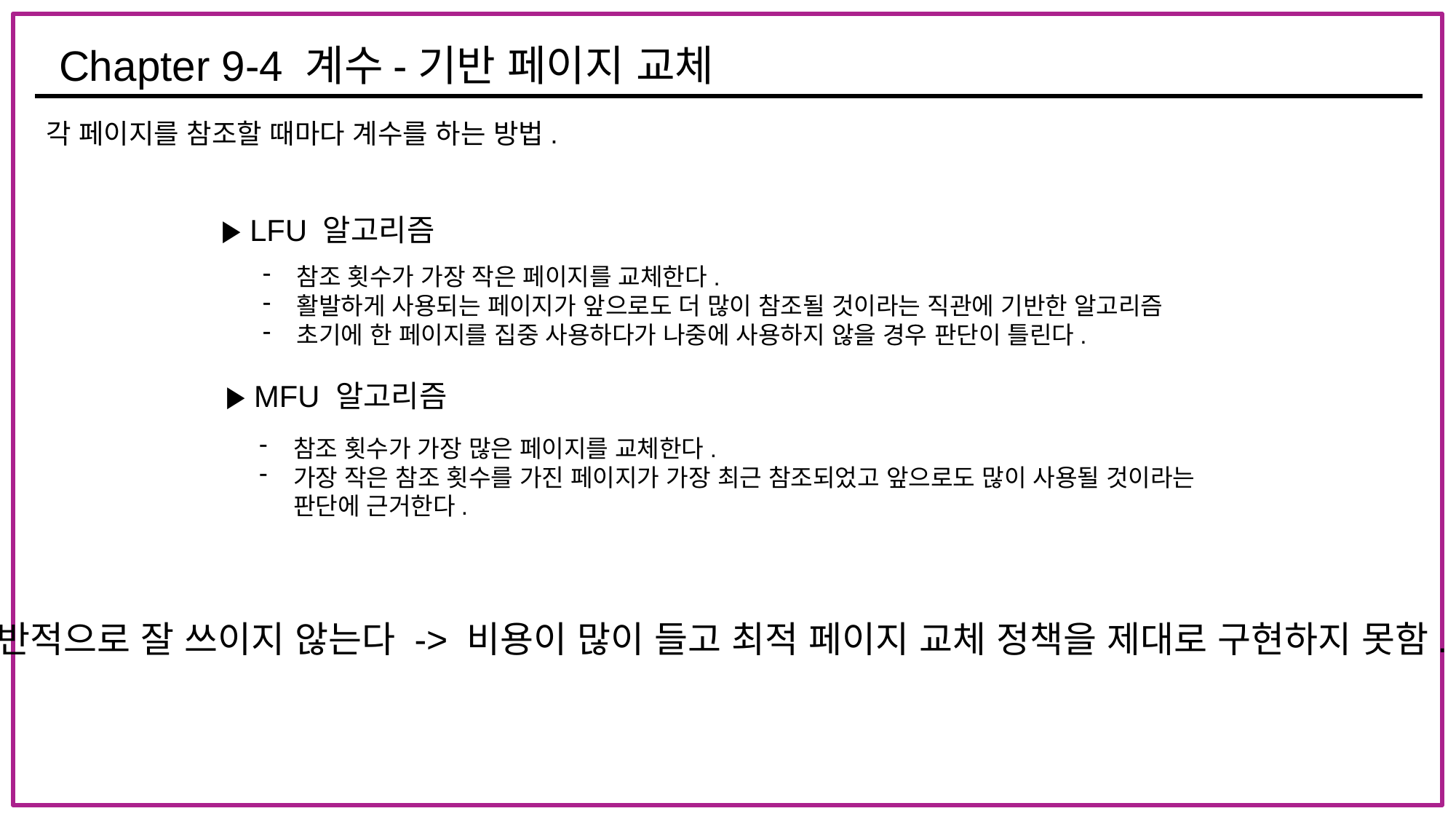

Chapter 9-4 계수-기반 페이지 교체
각 페이지를 참조할 때마다 계수를 하는 방법.
▶ LFU 알고리즘
참조 횟수가 가장 작은 페이지를 교체한다.
활발하게 사용되는 페이지가 앞으로도 더 많이 참조될 것이라는 직관에 기반한 알고리즘
초기에 한 페이지를 집중 사용하다가 나중에 사용하지 않을 경우 판단이 틀린다.
▶ MFU 알고리즘
참조 횟수가 가장 많은 페이지를 교체한다.
가장 작은 참조 횟수를 가진 페이지가 가장 최근 참조되었고 앞으로도 많이 사용될 것이라는 판단에 근거한다.
※ 일반적으로 잘 쓰이지 않는다 -> 비용이 많이 들고 최적 페이지 교체 정책을 제대로 구현하지 못함.